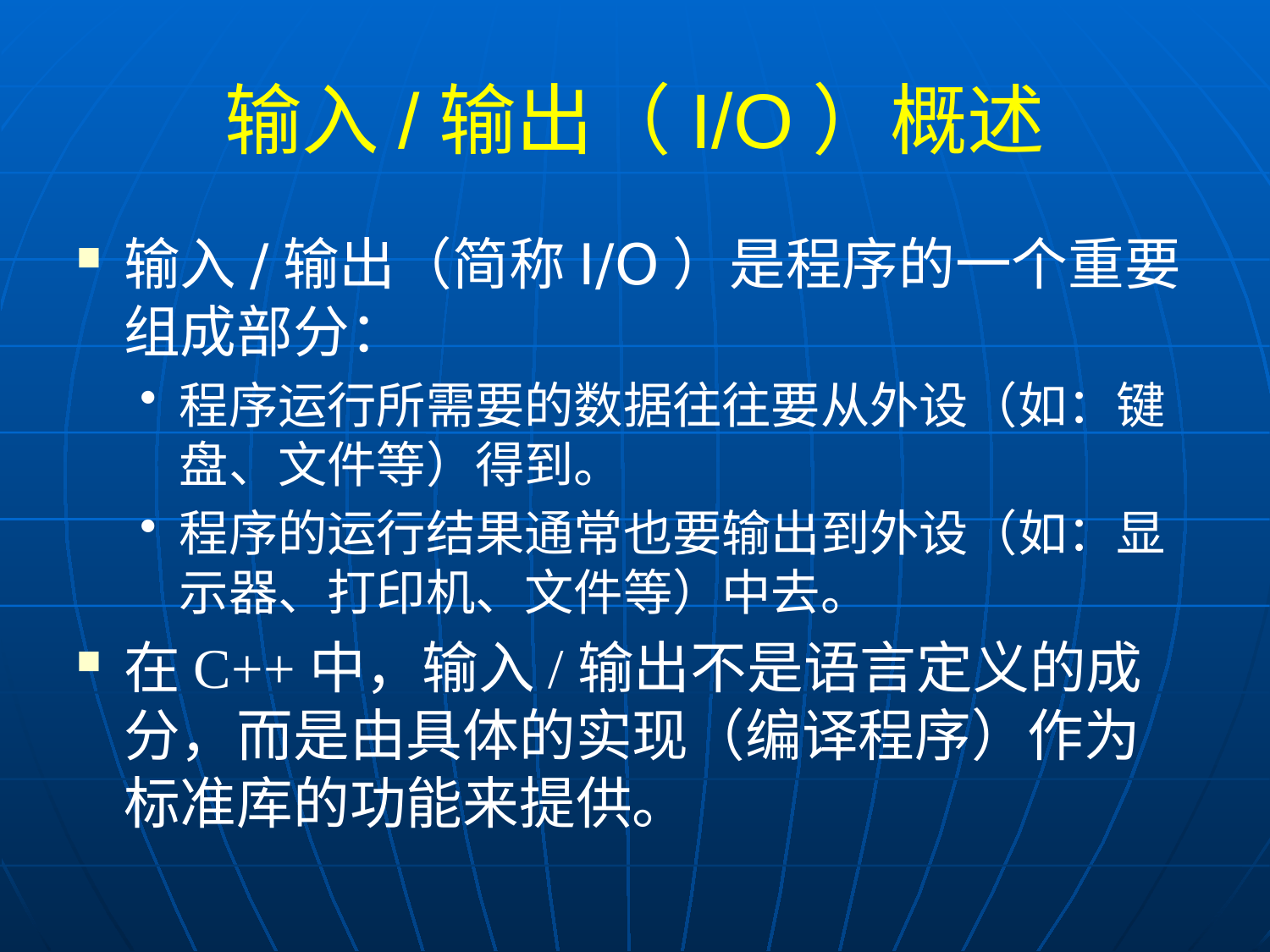

# 输入/输出（I/O）概述
输入/输出（简称I/O）是程序的一个重要组成部分：
程序运行所需要的数据往往要从外设（如：键盘、文件等）得到。
程序的运行结果通常也要输出到外设（如：显示器、打印机、文件等）中去。
在C++中，输入/输出不是语言定义的成分，而是由具体的实现（编译程序）作为标准库的功能来提供。